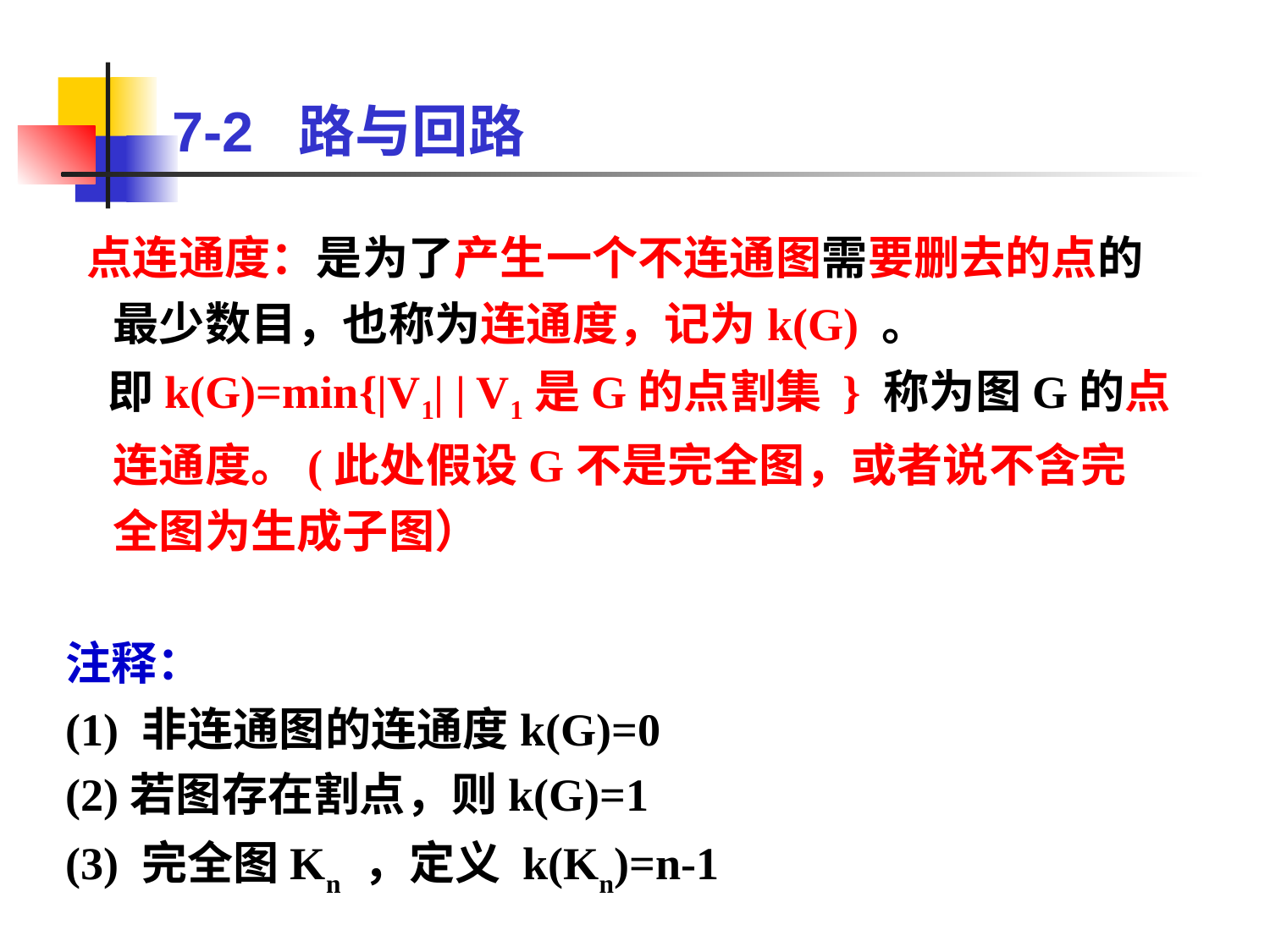

# 7-2  路与回路
 点连通度：是为了产生一个不连通图需要删去的点的最少数目，也称为连通度，记为k(G) 。
   即k(G)=min{|V1| | V1是G的点割集 } 称为图G的点连通度。(此处假设G不是完全图，或者说不含完全图为生成子图）

注释：
(1) 非连通图的连通度k(G)=0
(2)若图存在割点，则k(G)=1
(3) 完全图Kn ，定义 k(Kn)=n-1
42